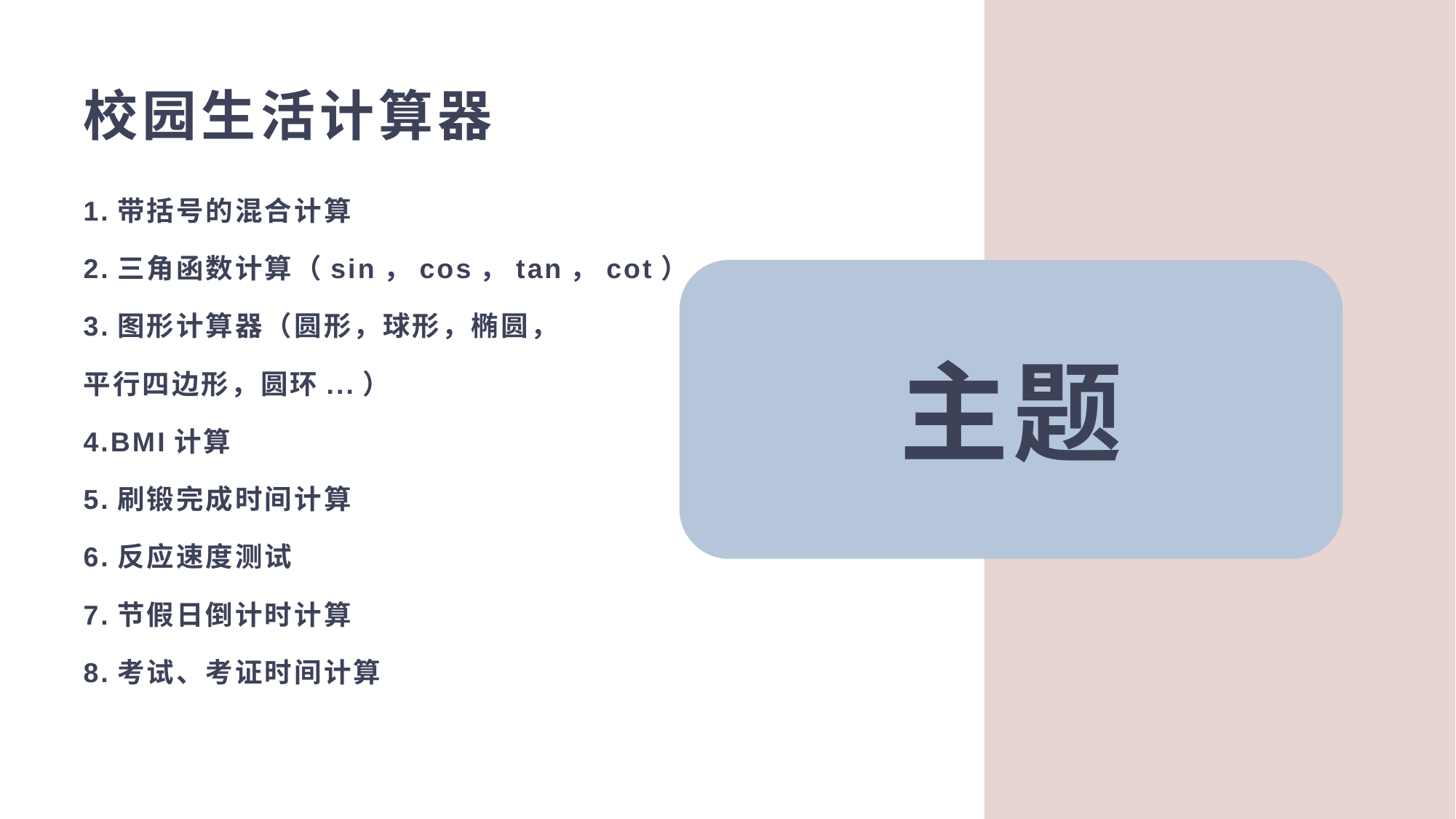

# 校园生活计算器
1.带括号的混合计算
2.三角函数计算（sin，cos，tan，cot）
3.图形计算器（圆形，球形，椭圆，
平行四边形，圆环...）
4.BMI计算
5.刷锻完成时间计算
6.反应速度测试
7.节假日倒计时计算
8.考试、考证时间计算

主题